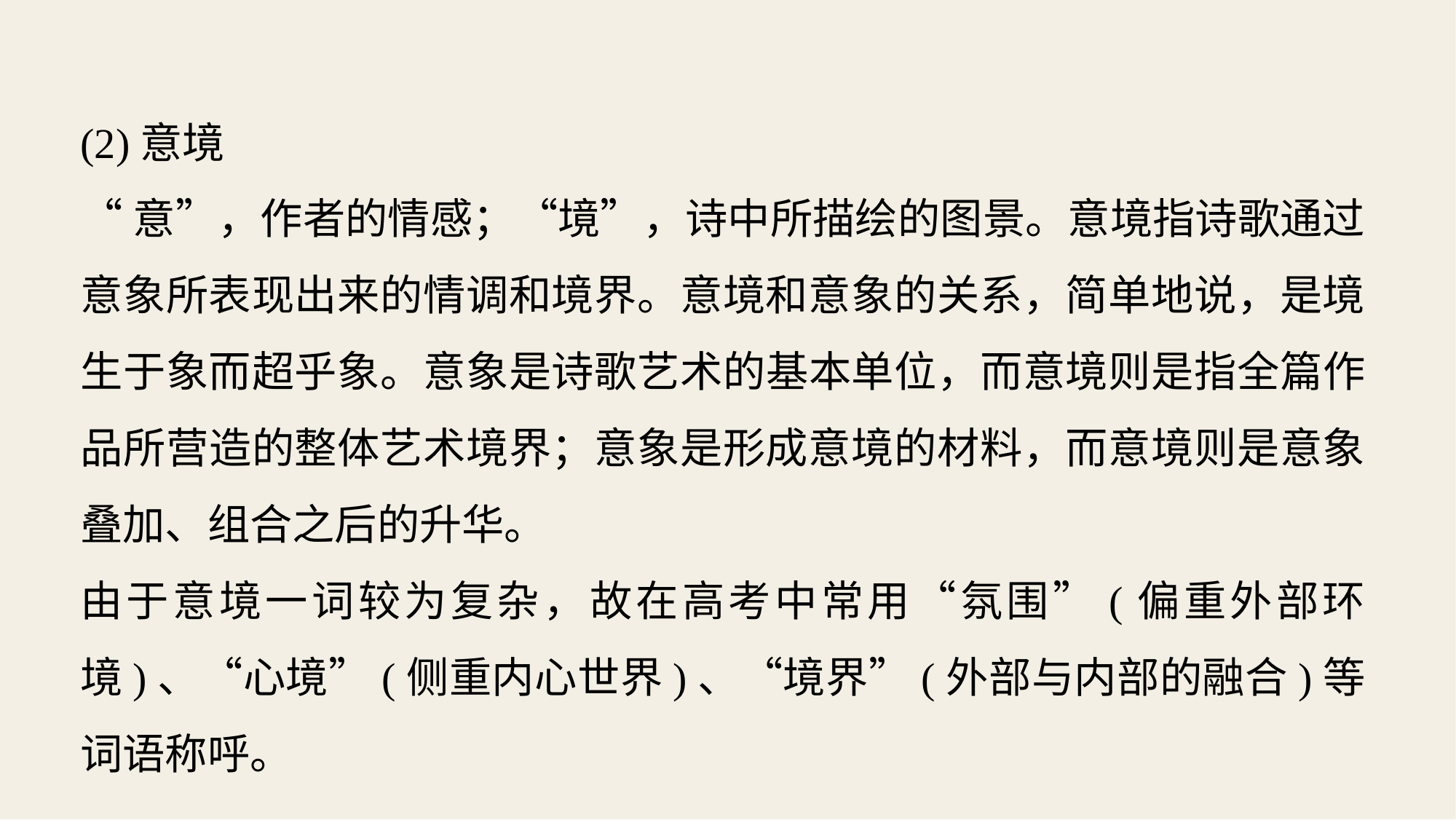

(2)意境
“意”，作者的情感；“境”，诗中所描绘的图景。意境指诗歌通过意象所表现出来的情调和境界。意境和意象的关系，简单地说，是境生于象而超乎象。意象是诗歌艺术的基本单位，而意境则是指全篇作品所营造的整体艺术境界；意象是形成意境的材料，而意境则是意象叠加、组合之后的升华。
由于意境一词较为复杂，故在高考中常用“氛围”(偏重外部环境)、“心境”(侧重内心世界)、“境界”(外部与内部的融合)等词语称呼。